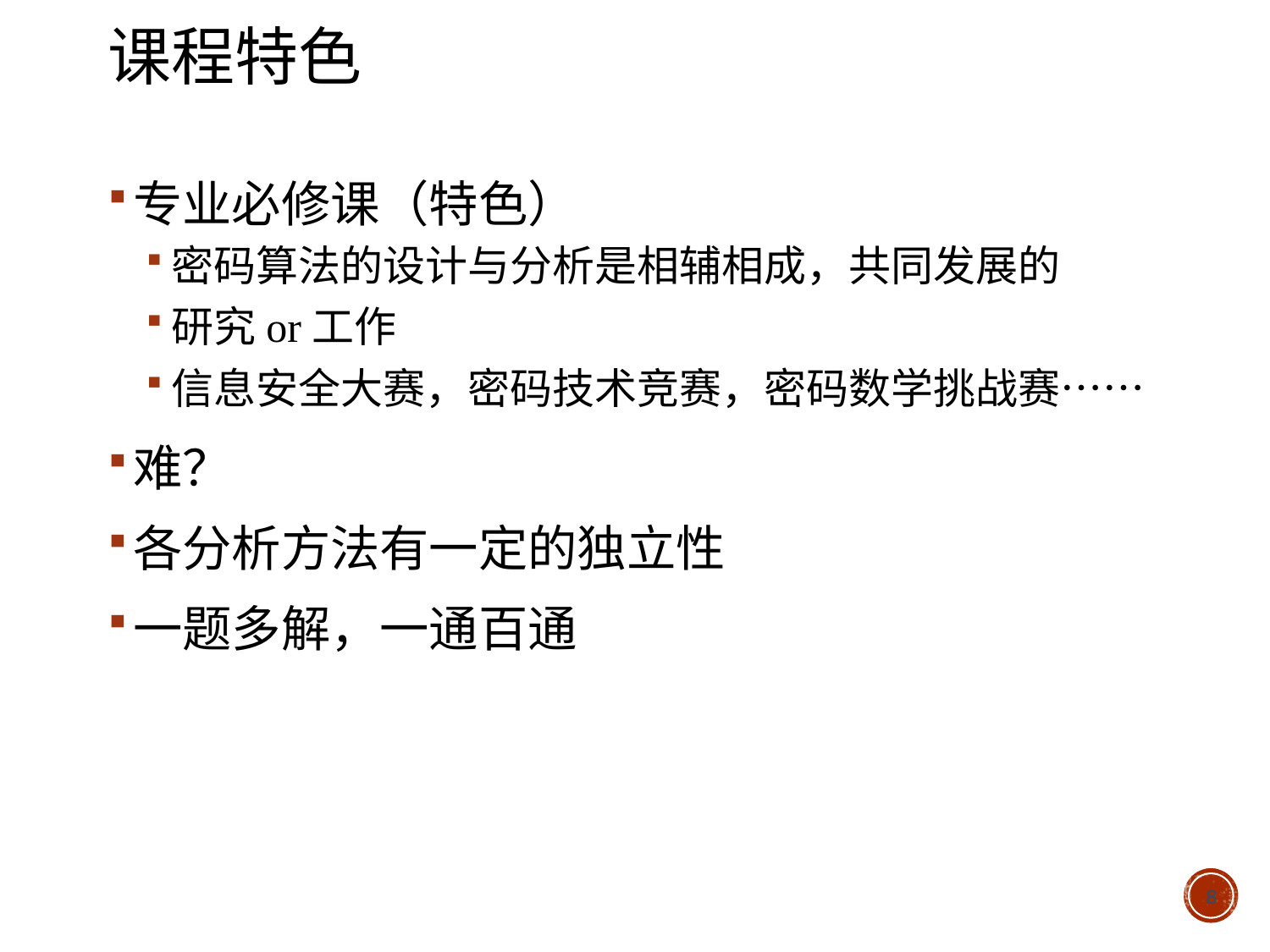

# 课程特色
专业必修课（特色）
密码算法的设计与分析是相辅相成，共同发展的
研究or工作
信息安全大赛，密码技术竞赛，密码数学挑战赛……
难？
各分析方法有一定的独立性
一题多解，一通百通

8